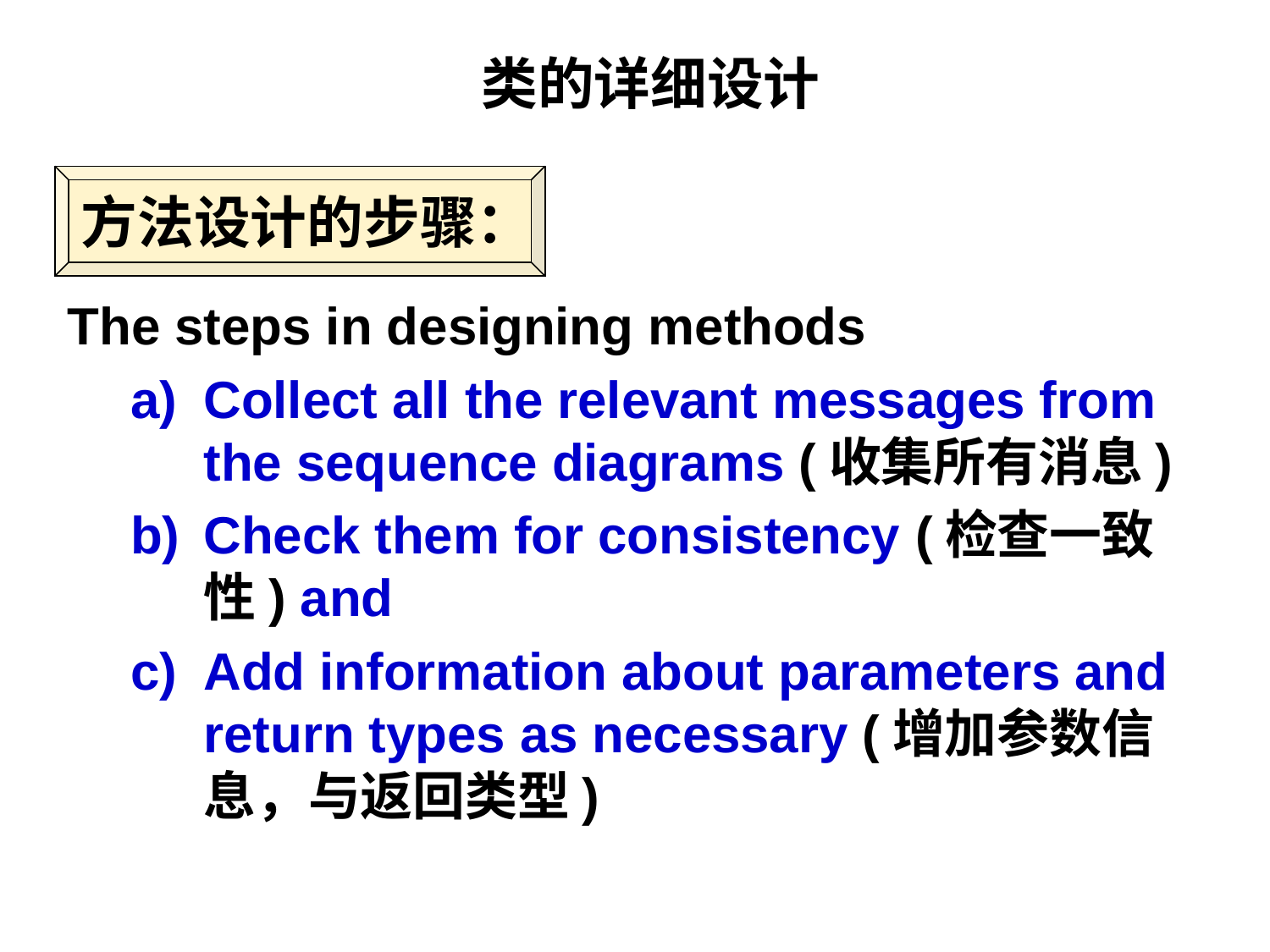

# 类的详细设计
方法设计的步骤：
The steps in designing methods
Collect all the relevant messages from the sequence diagrams (收集所有消息)
Check them for consistency (检查一致性) and
Add information about parameters and return types as necessary (增加参数信息，与返回类型)